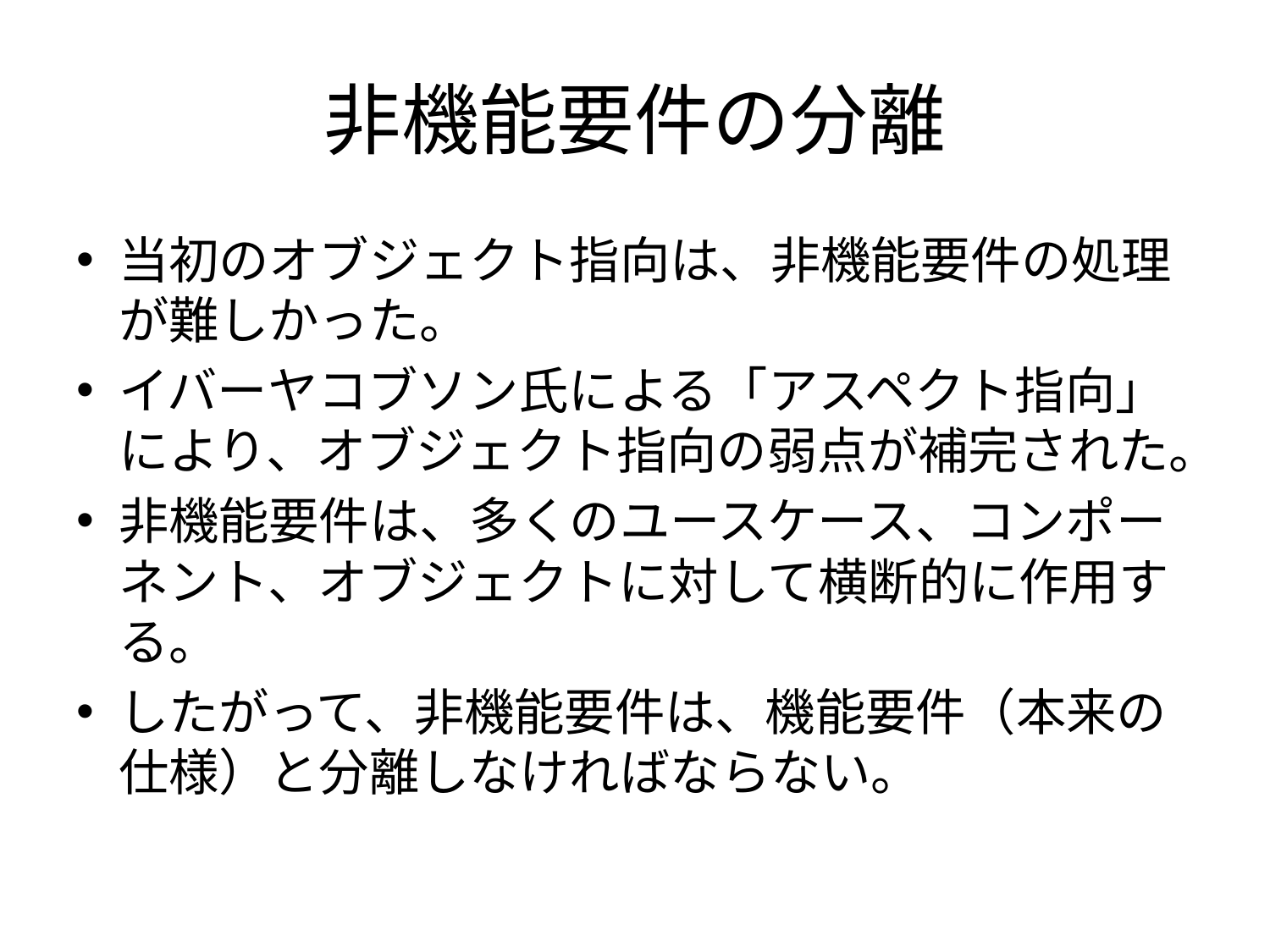

# 非機能要件の分離
当初のオブジェクト指向は、非機能要件の処理が難しかった。
イバーヤコブソン氏による「アスペクト指向」により、オブジェクト指向の弱点が補完された。
非機能要件は、多くのユースケース、コンポーネント、オブジェクトに対して横断的に作用する。
したがって、非機能要件は、機能要件（本来の仕様）と分離しなければならない。